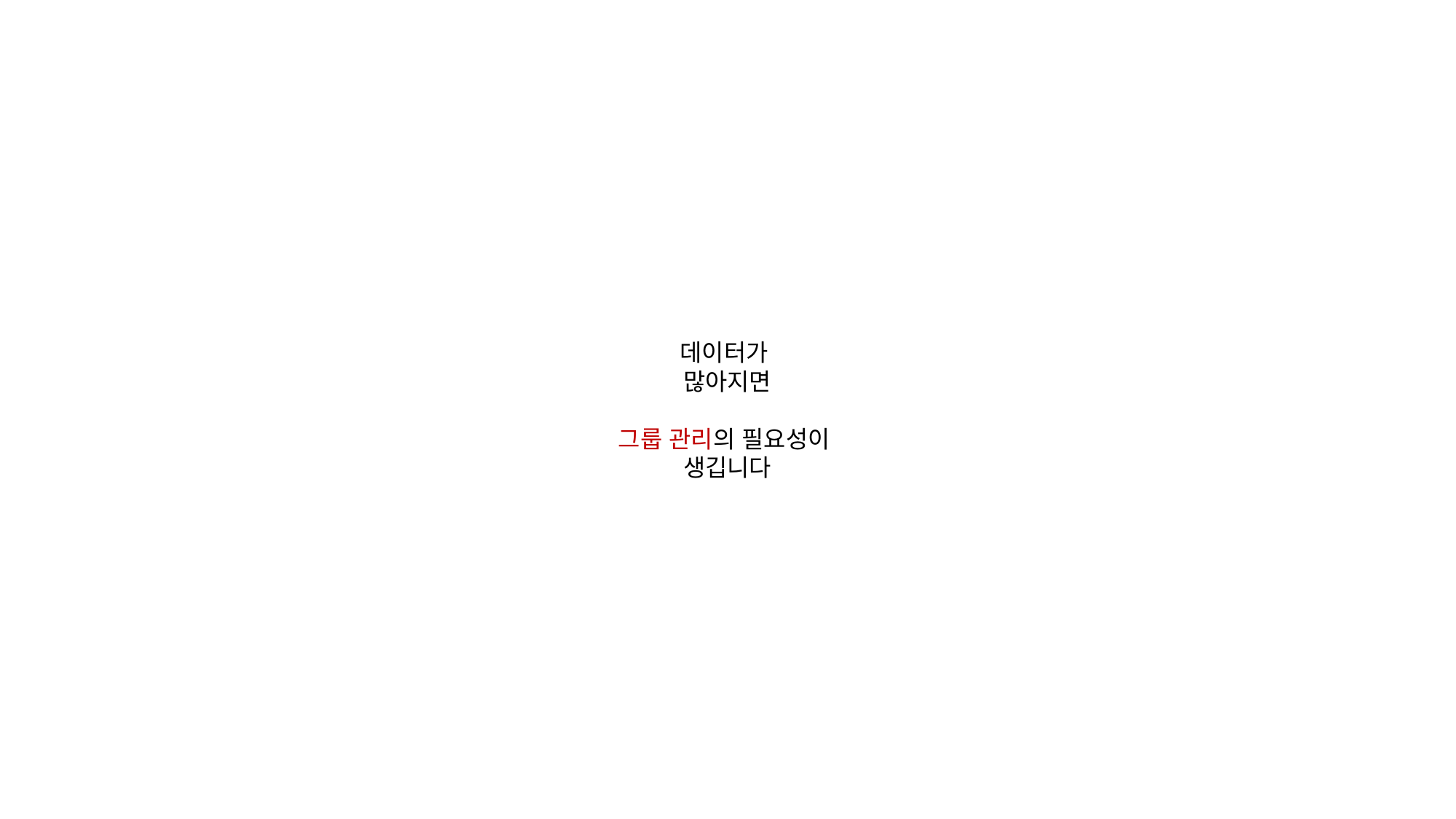

# 데이터가 많아지면 그룹 관리의 필요성이 생깁니다